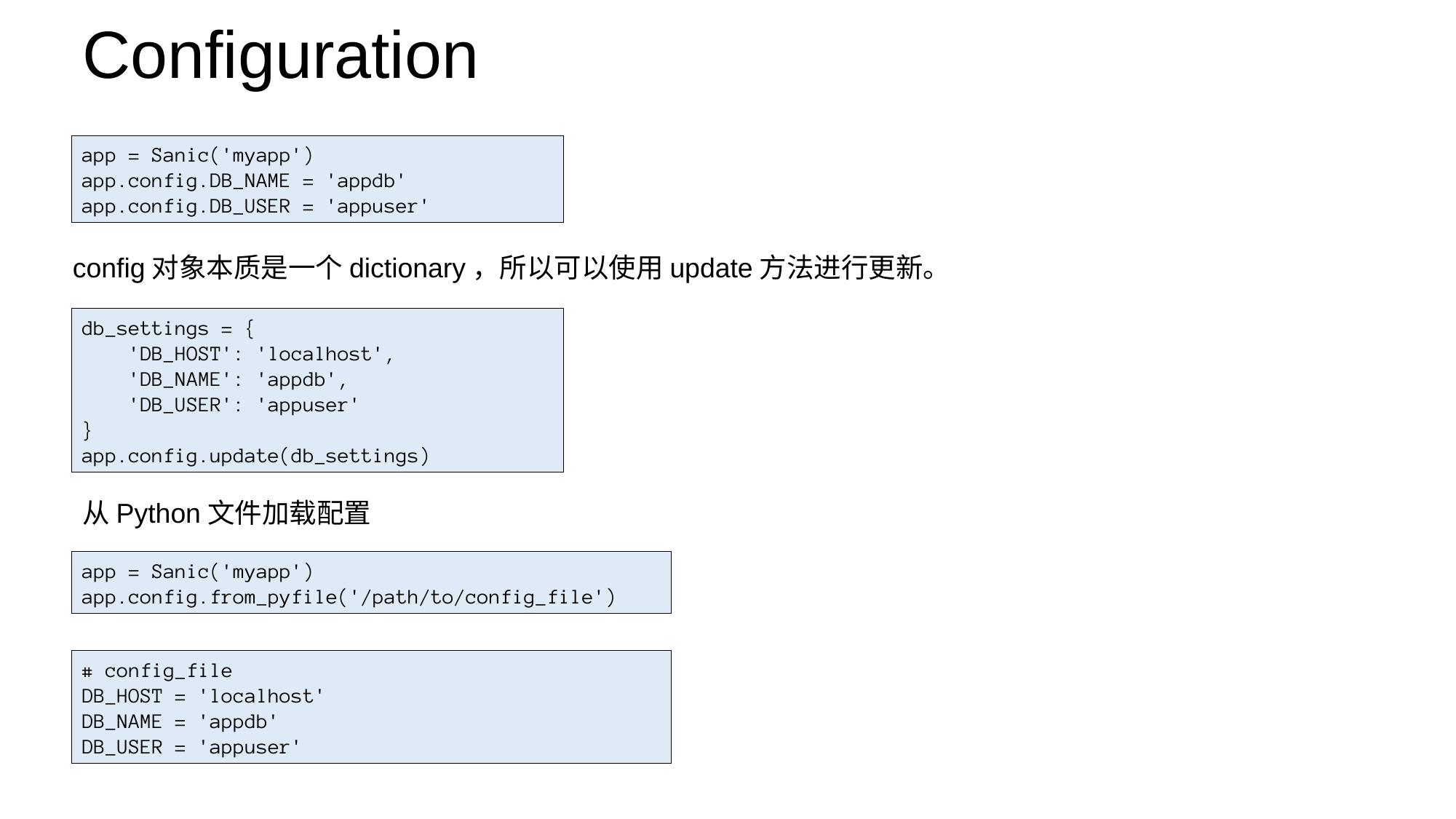

# Configuration
app = Sanic('myapp')
app.config.DB_NAME = 'appdb'
app.config.DB_USER = 'appuser'
config对象本质是一个dictionary，所以可以使用update方法进行更新。
db_settings = {
    'DB_HOST': 'localhost',
    'DB_NAME': 'appdb',
    'DB_USER': 'appuser'
}
app.config.update(db_settings)
从Python文件加载配置
app = Sanic('myapp')
app.config.from_pyfile('/path/to/config_file')
# config_file
DB_HOST = 'localhost'
DB_NAME = 'appdb'
DB_USER = 'appuser'